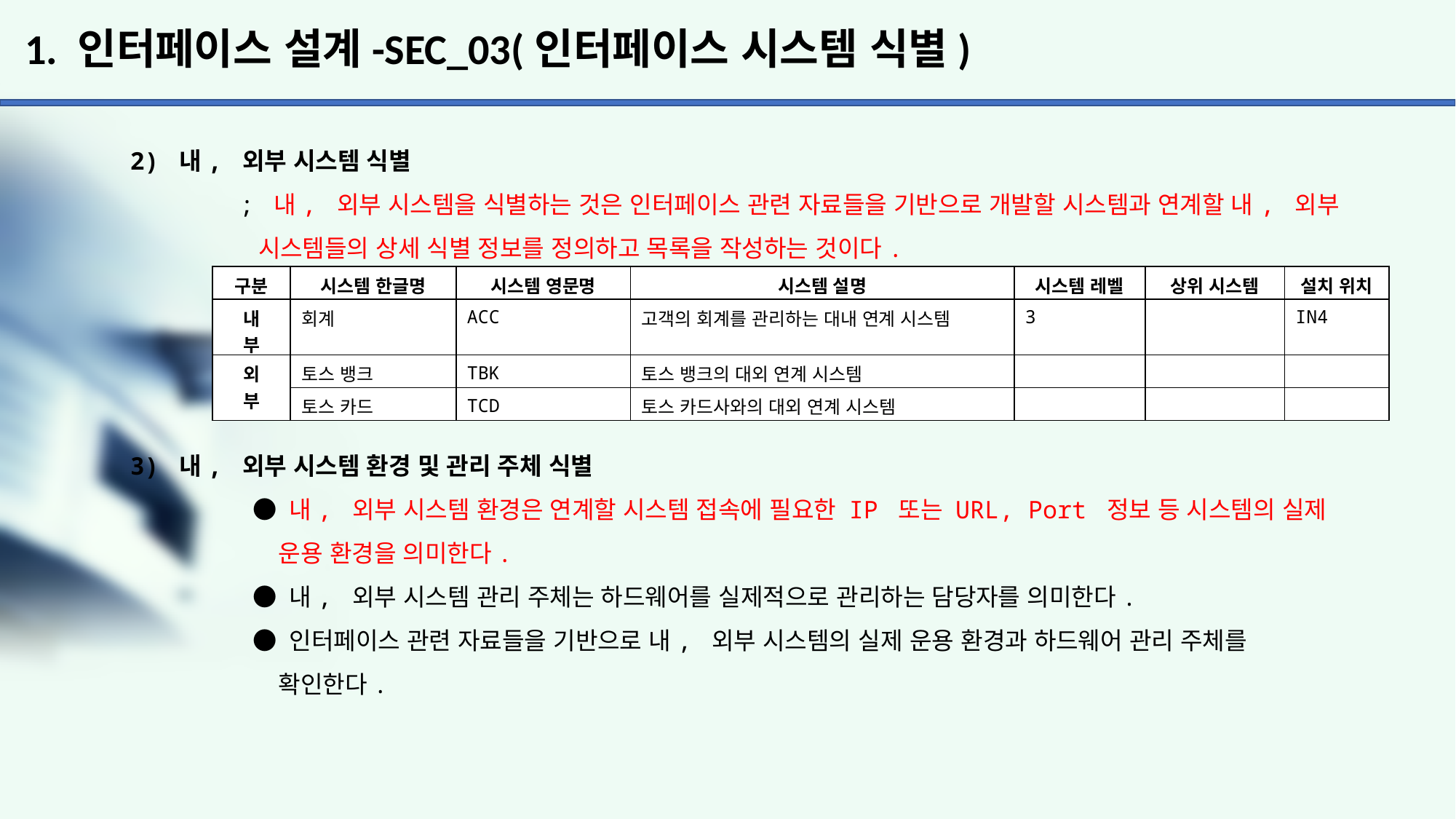

# 1. 인터페이스 설계-SEC_03(인터페이스 시스템 식별)
2) 내, 외부 시스템 식별
	; 내, 외부 시스템을 식별하는 것은 인터페이스 관련 자료들을 기반으로 개발할 시스템과 연계할 내, 외부
	  시스템들의 상세 식별 정보를 정의하고 목록을 작성하는 것이다.

3) 내, 외부 시스템 환경 및 관리 주체 식별
	  ● 내, 외부 시스템 환경은 연계할 시스템 접속에 필요한 IP 또는 URL, Port 정보 등 시스템의 실제
	     운용 환경을 의미한다.
	  ● 내, 외부 시스템 관리 주체는 하드웨어를 실제적으로 관리하는 담당자를 의미한다.
	  ● 인터페이스 관련 자료들을 기반으로 내, 외부 시스템의 실제 운용 환경과 하드웨어 관리 주체를
	     확인한다.
| 구분 | 시스템 한글명 | 시스템 영문명 | 시스템 설명 | 시스템 레벨 | 상위 시스템 | 설치 위치 |
| --- | --- | --- | --- | --- | --- | --- |
| 내 부 | 회계 | ACC | 고객의 회계를 관리하는 대내 연계 시스템 | 3 |  | IN4 |
| 외 부 | 토스 뱅크 | TBK | 토스 뱅크의 대외 연계 시스템 |  |  |  |
|  | 토스 카드 | TCD | 토스 카드사와의 대외 연계 시스템 |  |  |  |